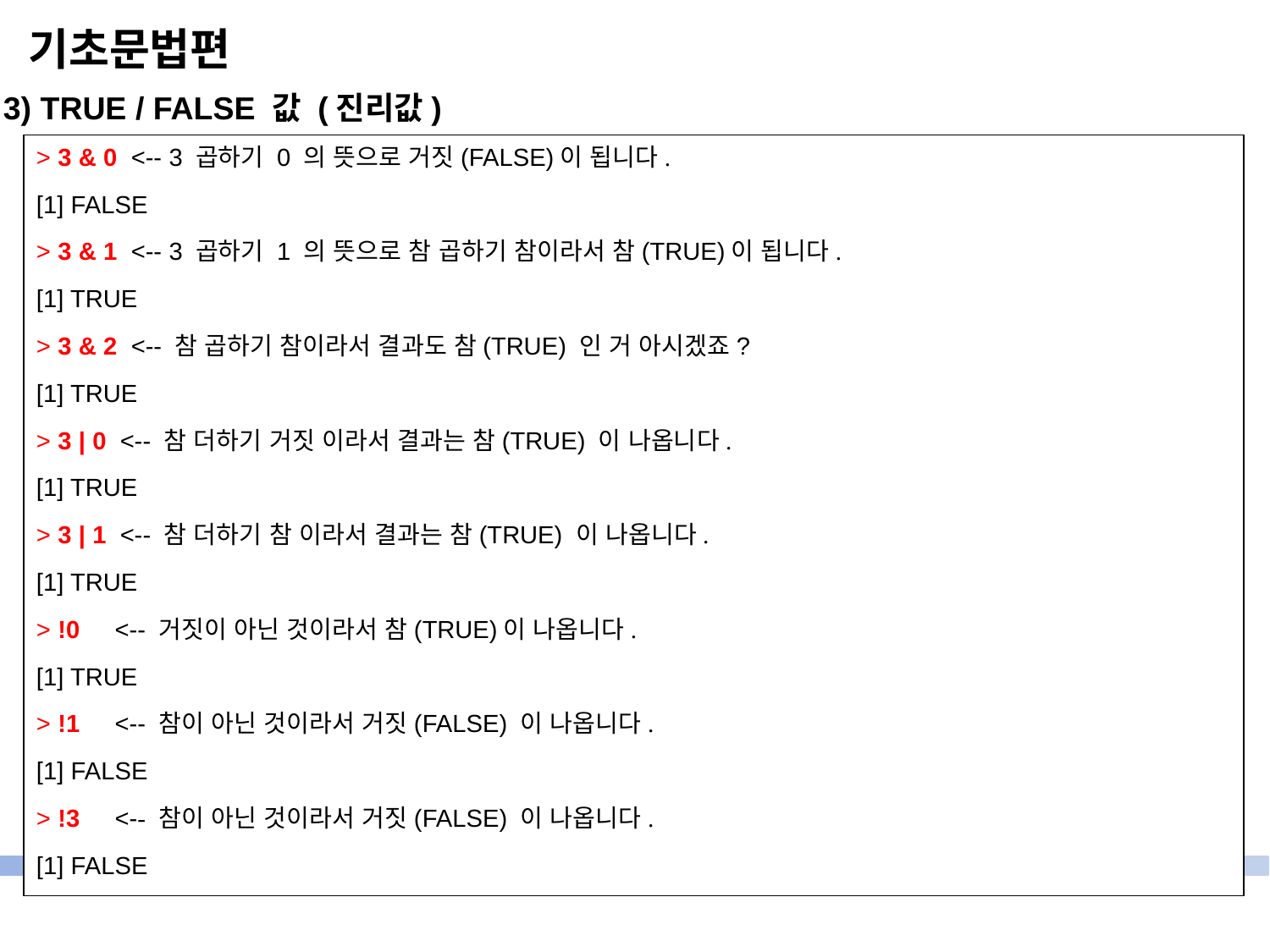

기초문법편
3) TRUE / FALSE 값 (진리값)
> 3 & 0  <-- 3 곱하기 0 의 뜻으로 거짓(FALSE)이 됩니다.
[1] FALSE
> 3 & 1  <-- 3 곱하기 1 의 뜻으로 참 곱하기 참이라서 참(TRUE)이 됩니다.
[1] TRUE
> 3 & 2  <-- 참 곱하기 참이라서 결과도 참(TRUE) 인 거 아시겠죠?
[1] TRUE
> 3 | 0  <-- 참 더하기 거짓 이라서 결과는 참(TRUE) 이 나옵니다.
[1] TRUE
> 3 | 1  <-- 참 더하기 참 이라서 결과는 참(TRUE) 이 나옵니다.
[1] TRUE
> !0     <-- 거짓이 아닌 것이라서 참(TRUE)이 나옵니다.
[1] TRUE
> !1     <-- 참이 아닌 것이라서 거짓(FALSE) 이 나옵니다.
[1] FALSE
> !3     <-- 참이 아닌 것이라서 거짓(FALSE) 이 나옵니다.
[1] FALSE